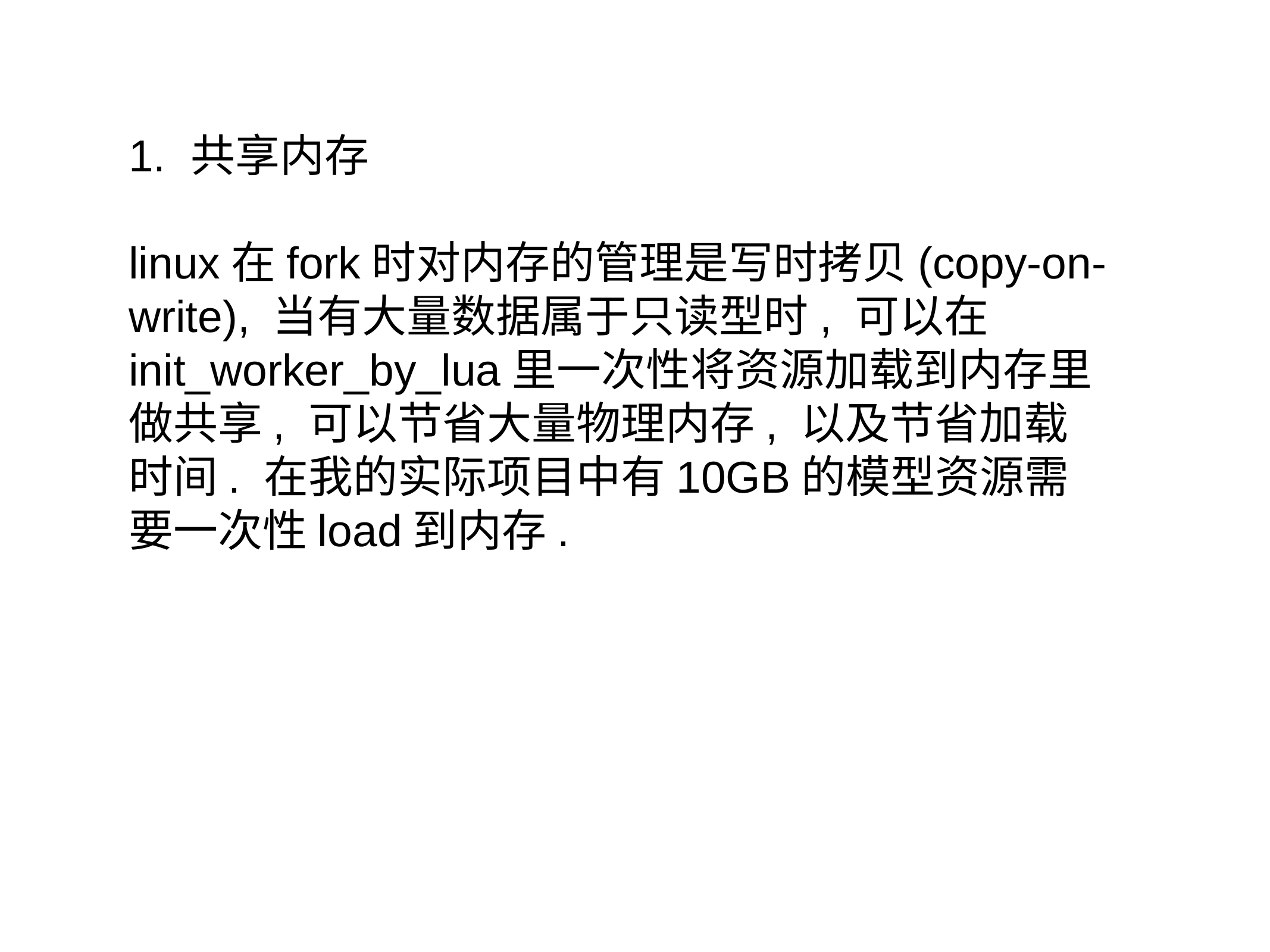

共享内存

linux在fork时对内存的管理是写时拷贝(copy-on-write), 当有大量数据属于只读型时, 可以在init_worker_by_lua里一次性将资源加载到内存里做共享, 可以节省大量物理内存, 以及节省加载时间. 在我的实际项目中有10GB的模型资源需要一次性load到内存.